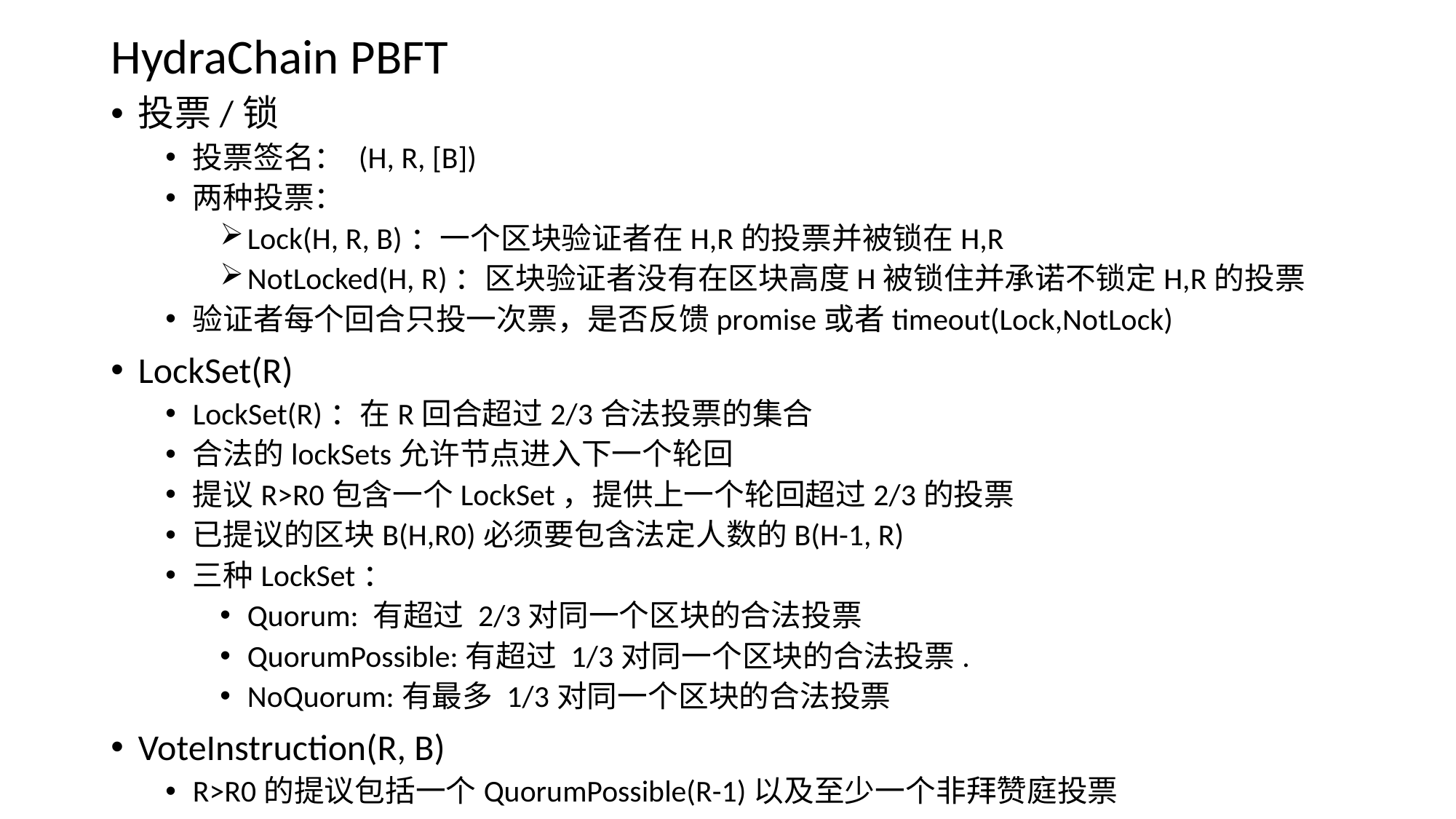

# HydraChain PBFT
投票/锁
投票签名： (H, R, [B])
两种投票：
Lock(H, R, B)：一个区块验证者在H,R的投票并被锁在H,R
NotLocked(H, R)：区块验证者没有在区块高度H被锁住并承诺不锁定H,R的投票
验证者每个回合只投一次票，是否反馈promise或者timeout(Lock,NotLock)
LockSet(R)
LockSet(R)：在R回合超过2/3合法投票的集合
合法的lockSets允许节点进入下一个轮回
提议R>R0包含一个LockSet，提供上一个轮回超过2/3的投票
已提议的区块B(H,R0)必须要包含法定人数的B(H-1, R)
三种LockSet：
Quorum: 有超过 2/3对同一个区块的合法投票
QuorumPossible:有超过 1/3对同一个区块的合法投票.
NoQuorum:有最多 1/3对同一个区块的合法投票
VoteInstruction(R, B)
R>R0的提议包括一个QuorumPossible(R-1)以及至少一个非拜赞庭投票